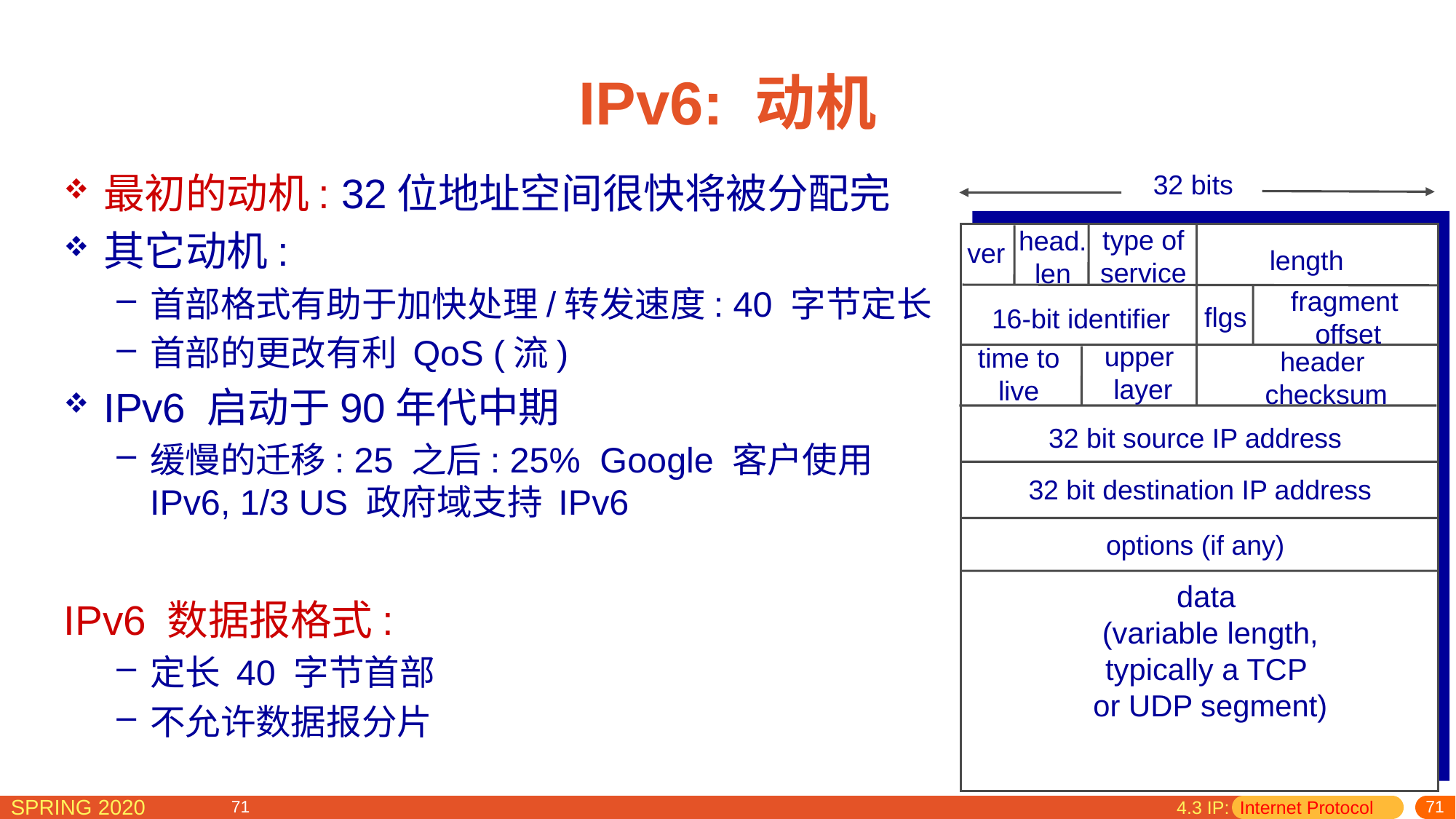

# IPv6: 动机
最初的动机: 32位地址空间很快将被分配完
其它动机:
首部格式有助于加快处理/转发速度: 40 字节定长
首部的更改有利 QoS (流)
IPv6 启动于90年代中期
缓慢的迁移: 25 之后: 25%  Google 客户使用 IPv6, 1/3 US 政府域支持 IPv6

IPv6 数据报格式:
定长 40 字节首部
不允许数据报分片
32 bits

type of
service
head.
len

ver
length
fragment
 offset

flgs
16-bit identifier
upper
 layer
time to
live
header
 checksum

32 bit source IP address

32 bit destination IP address

options (if any)

data
(variable length,
typically a TCP
or UDP segment)
4.3 IP:  Internet Protocol